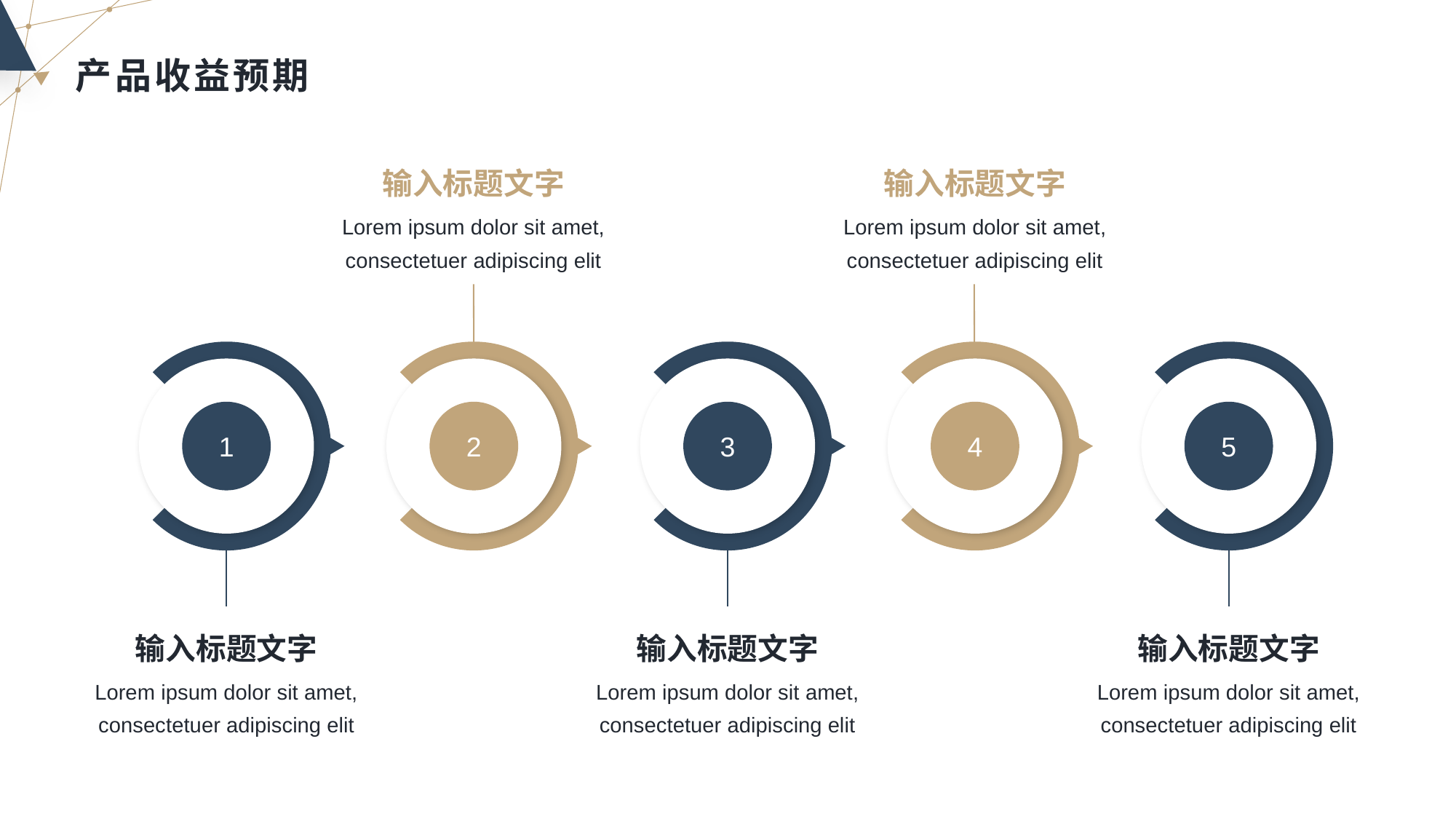

# 产品收益预期
输入标题文字
Lorem ipsum dolor sit amet, consectetuer adipiscing elit
输入标题文字
Lorem ipsum dolor sit amet, consectetuer adipiscing elit

1
2
3
4
5
输入标题文字
Lorem ipsum dolor sit amet, consectetuer adipiscing elit
输入标题文字
Lorem ipsum dolor sit amet, consectetuer adipiscing elit
输入标题文字
Lorem ipsum dolor sit amet, consectetuer adipiscing elit